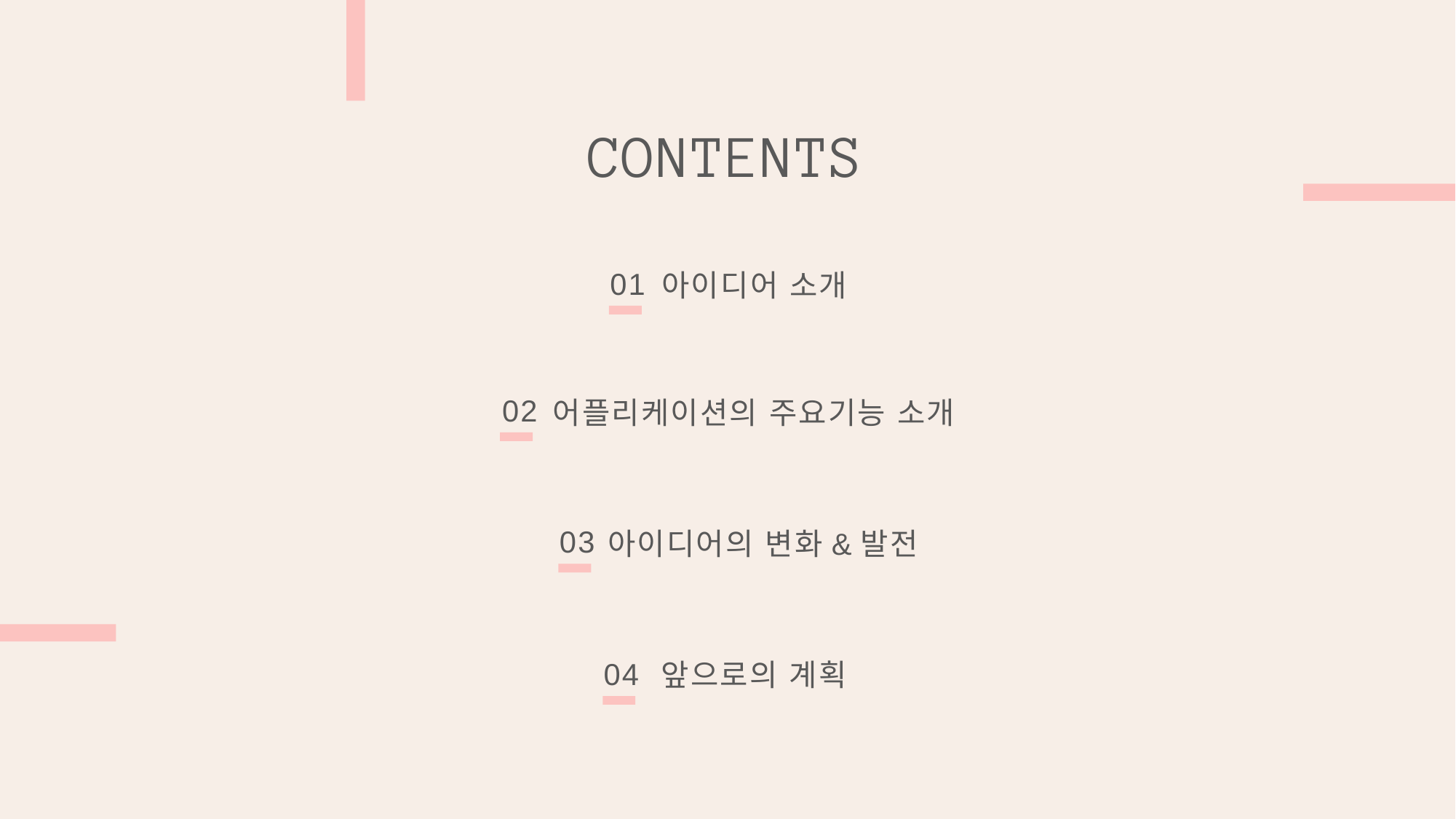

CONTENTS

01
아이디어 소개

02
어플리케이션의 주요기능 소개

03
아이디어의 변화&발전

04
앞으로의 계획